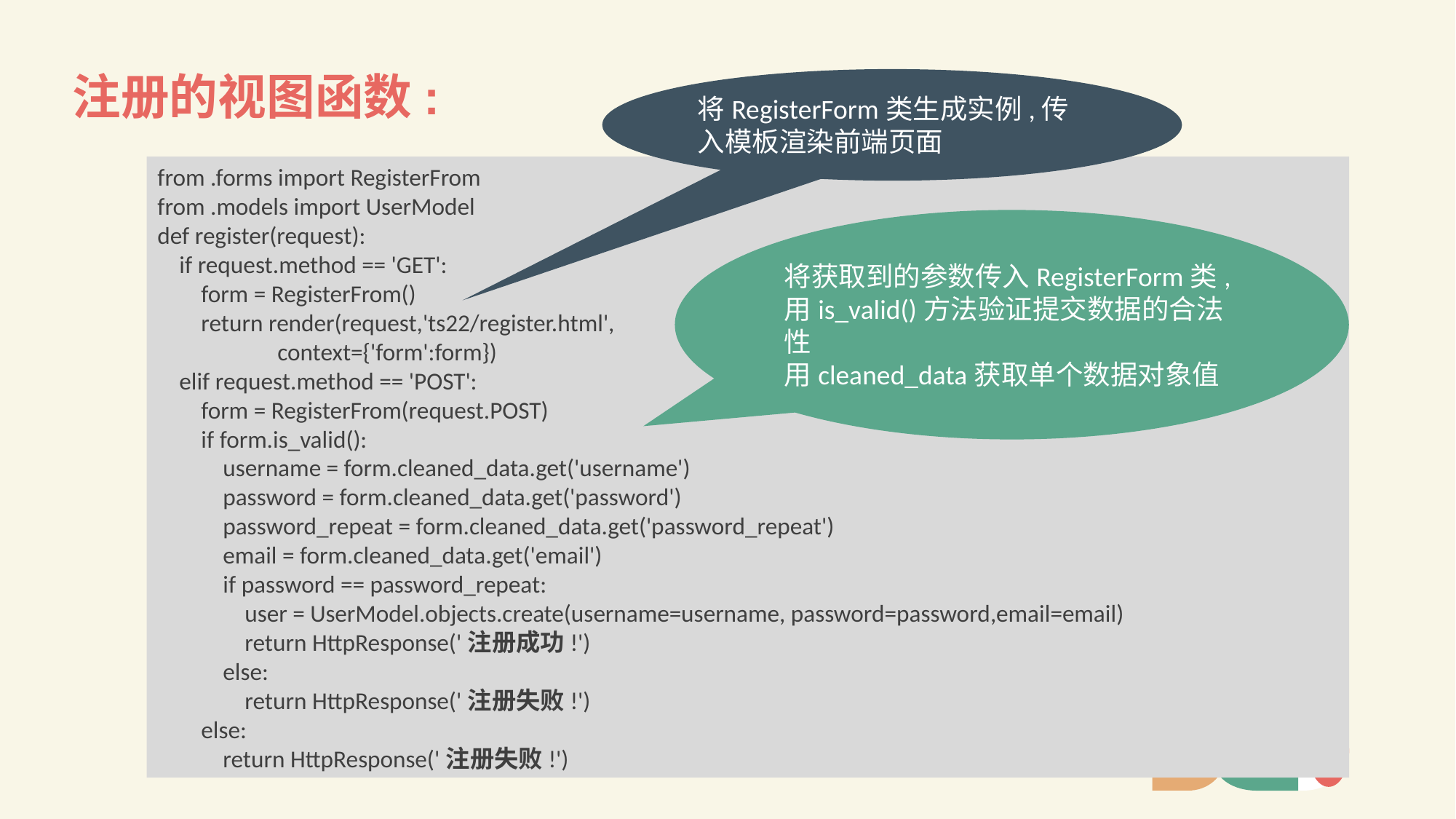

# 注册的视图函数:
将RegisterForm类生成实例,传入模板渲染前端页面
from .forms import RegisterFrom
from .models import UserModel
def register(request):
    if request.method == 'GET':
        form = RegisterFrom()
        return render(request,'ts22/register.html',
                      context={'form':form})
    elif request.method == 'POST':
        form = RegisterFrom(request.POST)
        if form.is_valid():
            username = form.cleaned_data.get('username')
            password = form.cleaned_data.get('password')
            password_repeat = form.cleaned_data.get('password_repeat')
            email = form.cleaned_data.get('email')
            if password == password_repeat:
                user = UserModel.objects.create(username=username, password=password,email=email)
                return HttpResponse('注册成功!')
            else:
                return HttpResponse('注册失败!')
        else:
            return HttpResponse('注册失败!')
将获取到的参数传入RegisterForm类,用is_valid()方法验证提交数据的合法性
用cleaned_data获取单个数据对象值

LOREM